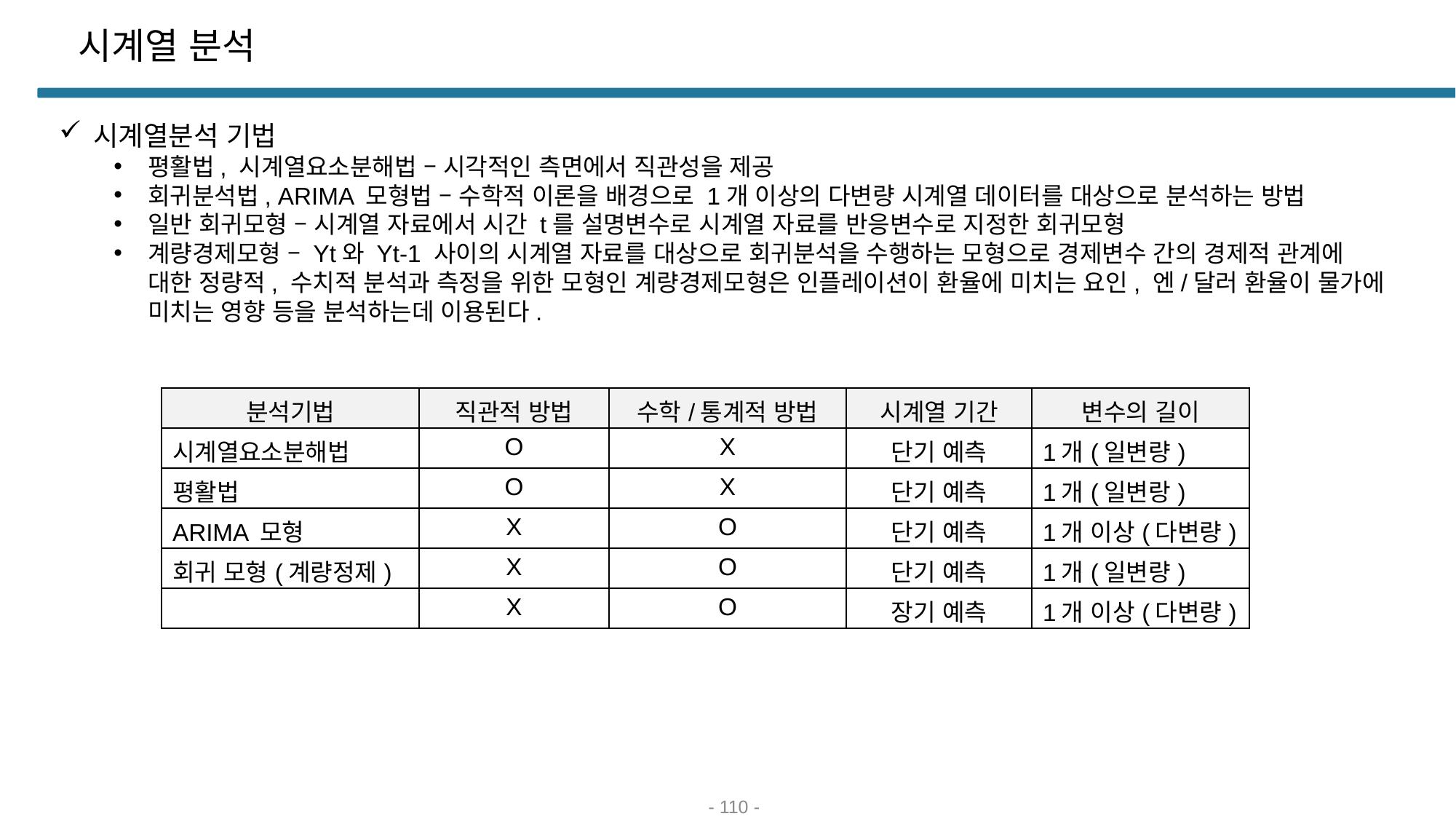

시계열 분석
#
시계열분석 기법
평활법, 시계열요소분해법 – 시각적인 측면에서 직관성을 제공
회귀분석법, ARIMA 모형법 – 수학적 이론을 배경으로 1개 이상의 다변량 시계열 데이터를 대상으로 분석하는 방법
일반 회귀모형 – 시계열 자료에서 시간 t를 설명변수로 시계열 자료를 반응변수로 지정한 회귀모형
계량경제모형 – Yt와 Yt-1 사이의 시계열 자료를 대상으로 회귀분석을 수행하는 모형으로 경제변수 간의 경제적 관계에 대한 정량적, 수치적 분석과 측정을 위한 모형인 계량경제모형은 인플레이션이 환율에 미치는 요인, 엔/달러 환율이 물가에 미치는 영향 등을 분석하는데 이용된다.
| 분석기법 | 직관적 방법 | 수학/통계적 방법 | 시계열 기간 | 변수의 길이 |
| --- | --- | --- | --- | --- |
| 시계열요소분해법 | O | X | 단기 예측 | 1개(일변량) |
| 평활법 | O | X | 단기 예측 | 1개(일변랑) |
| ARIMA 모형 | X | O | 단기 예측 | 1개 이상(다변량) |
| 회귀 모형(계량정제) | X | O | 단기 예측 | 1개(일변량) |
|  | X | O | 장기 예측 | 1개 이상(다변량) |
- 110 -